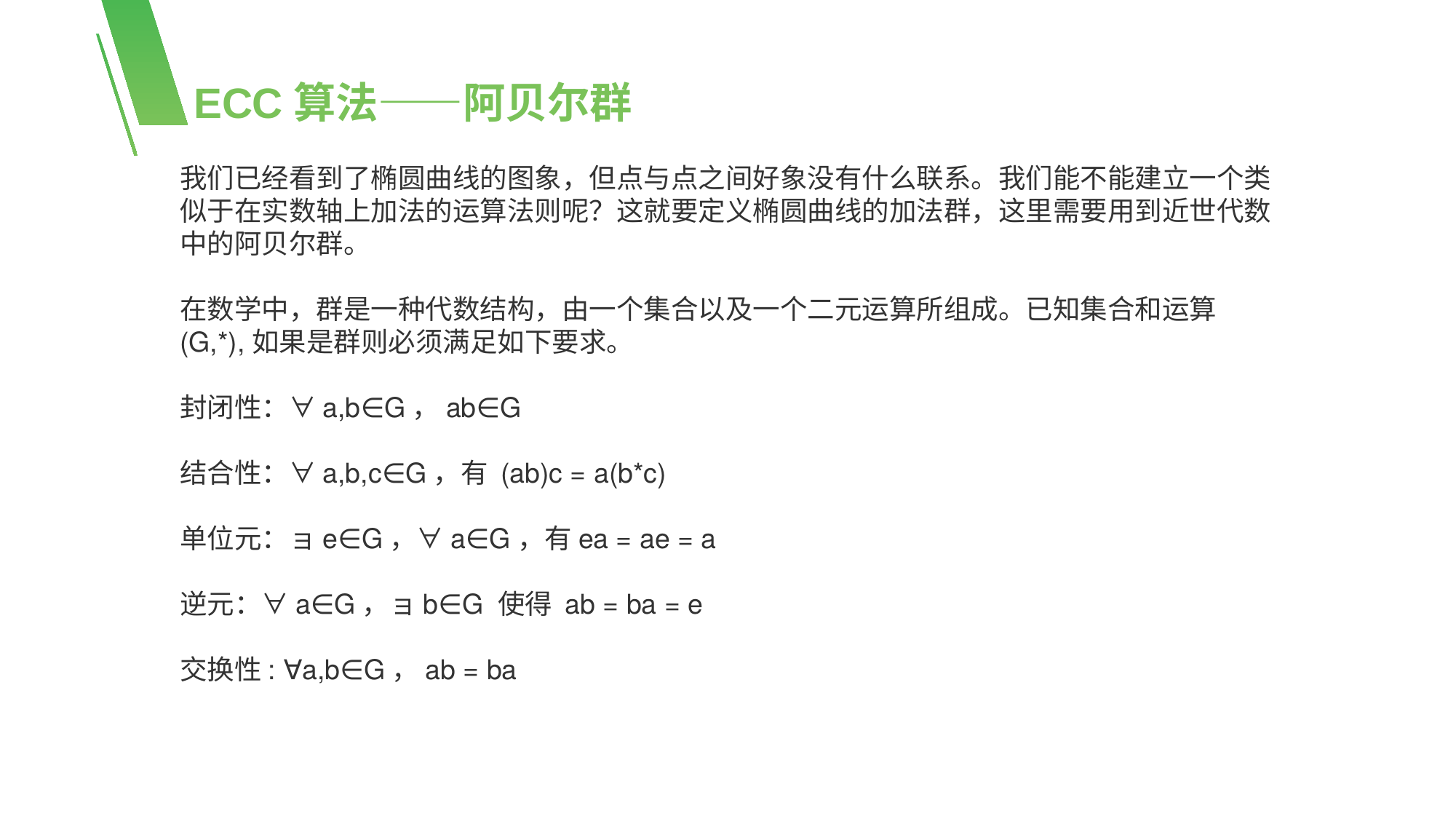

ECC算法——阿贝尔群
我们已经看到了椭圆曲线的图象，但点与点之间好象没有什么联系。我们能不能建立一个类似于在实数轴上加法的运算法则呢？这就要定义椭圆曲线的加法群，这里需要用到近世代数中的阿贝尔群。

在数学中，群是一种代数结构，由一个集合以及一个二元运算所组成。已知集合和运算(G,*),如果是群则必须满足如下要求。

封闭性：∀a,b∈G，ab∈G

结合性：∀a,b,c∈G，有 (ab)c = a(b*c)

单位元：ョe∈G，∀a∈G，有ea = ae = a

逆元：∀a∈G，ョb∈G 使得 ab = ba = e

交换性: ∀a,b∈G，ab = ba